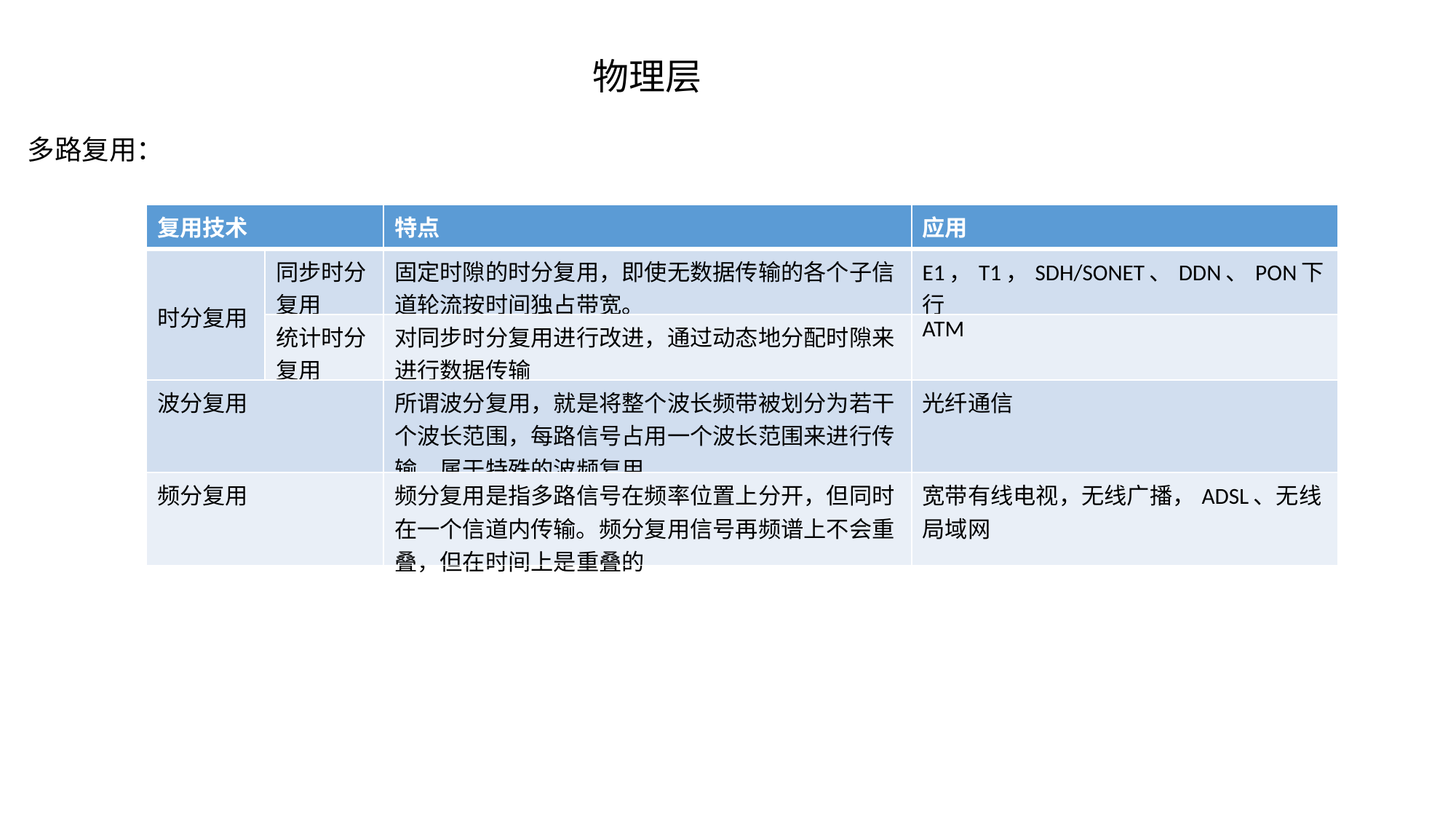

物理层
多路复用：
| 复用技术 |  | 特点 | 应用 |
| --- | --- | --- | --- |
| 时分复用 | 同步时分复用 | 固定时隙的时分复用，即使无数据传输的各个子信道轮流按时间独占带宽。 | E1，T1，SDH/SONET、DDN、PON下行 |
|  | 统计时分复用 | 对同步时分复用进行改进，通过动态地分配时隙来进行数据传输 | ATM |
| 波分复用 |  | 所谓波分复用，就是将整个波长频带被划分为若干个波长范围，每路信号占用一个波长范围来进行传输。属于特殊的波频复用 | 光纤通信 |
| 频分复用 |  | 频分复用是指多路信号在频率位置上分开，但同时在一个信道内传输。频分复用信号再频谱上不会重叠，但在时间上是重叠的 | 宽带有线电视，无线广播，ADSL、无线局域网 |